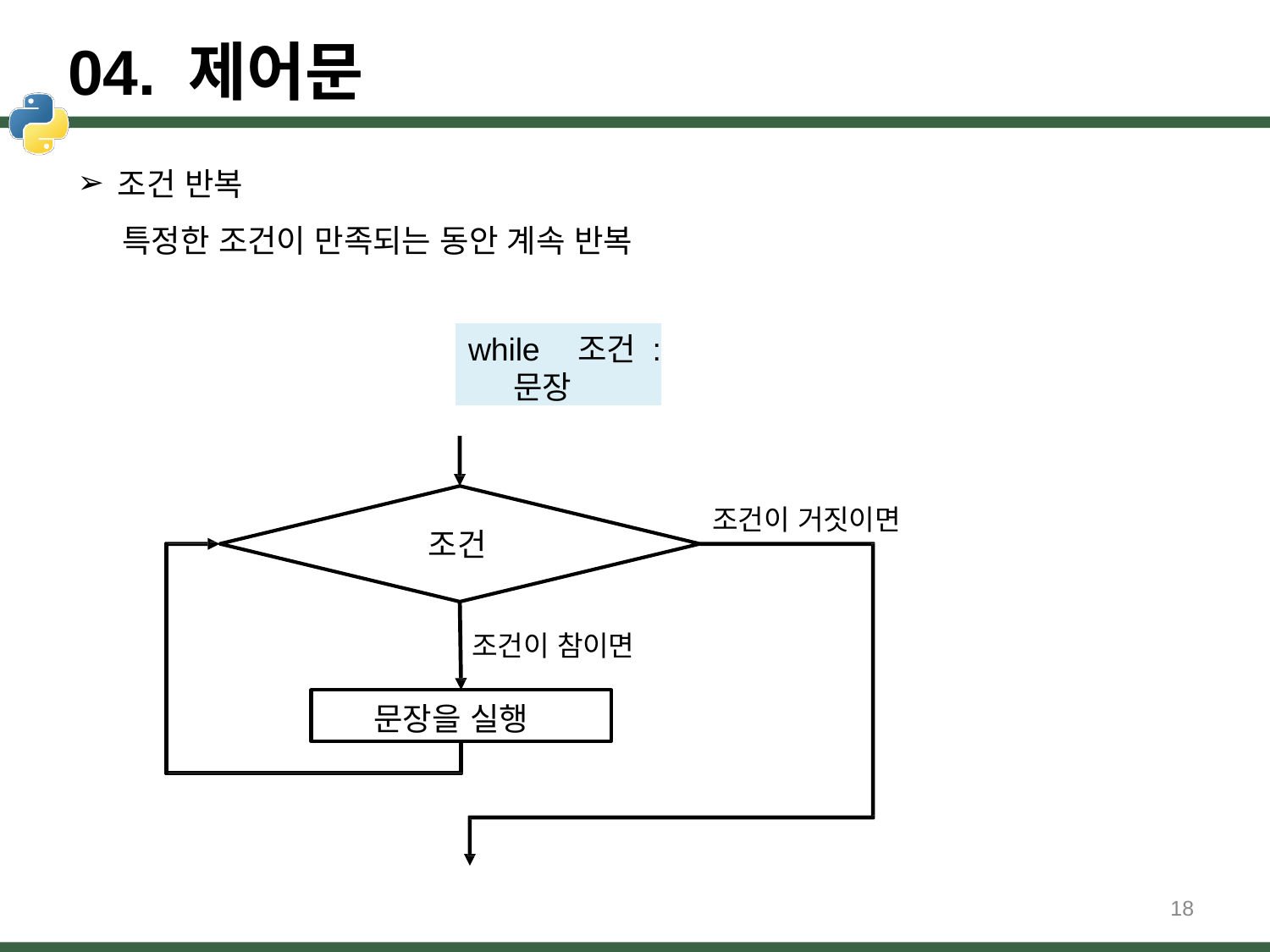

# 04. 제어문

조건 반복
특정한 조건이 만족되는 동안 계속 반복
while	조건 :
문장

조건이 거짓이면
조건

조건이 참이면

문장을 실행

18